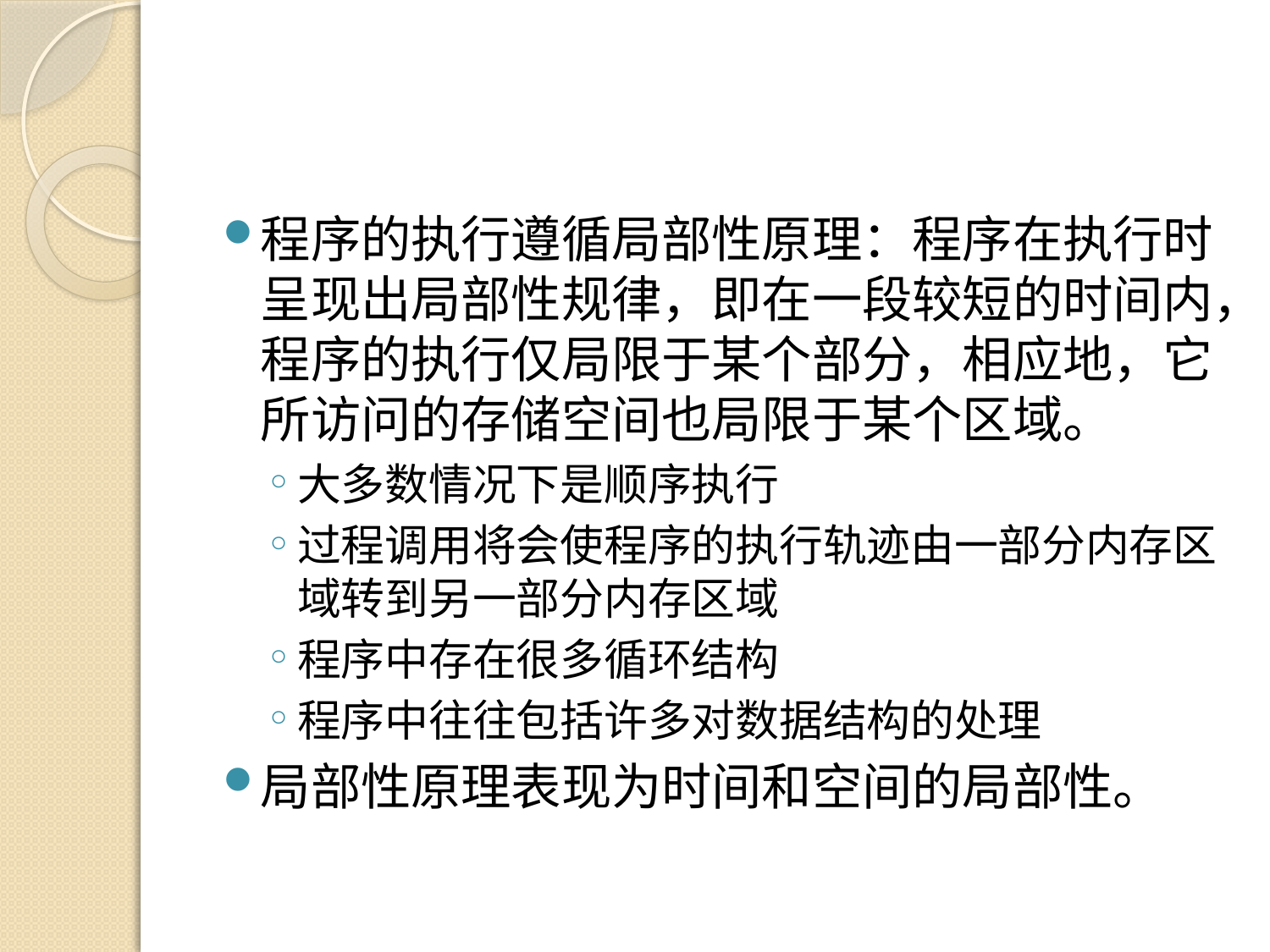

#
程序的执行遵循局部性原理：程序在执行时呈现出局部性规律，即在一段较短的时间内，程序的执行仅局限于某个部分，相应地，它所访问的存储空间也局限于某个区域。
大多数情况下是顺序执行
过程调用将会使程序的执行轨迹由一部分内存区域转到另一部分内存区域
程序中存在很多循环结构
程序中往往包括许多对数据结构的处理
局部性原理表现为时间和空间的局部性。